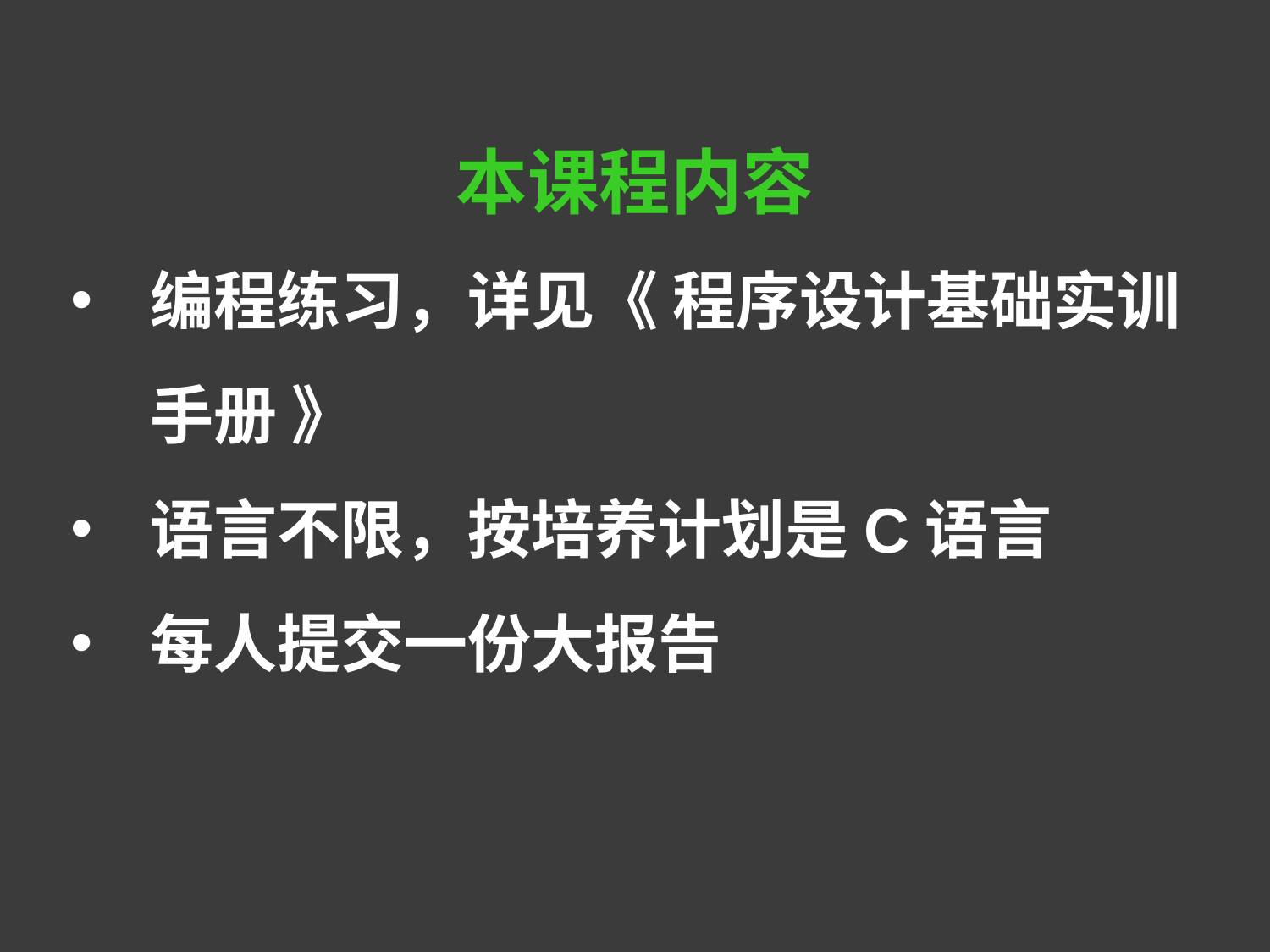

本课程内容
编程练习，详见《 程序设计基础实训手册 》
语言不限，按培养计划是C语言
每人提交一份大报告